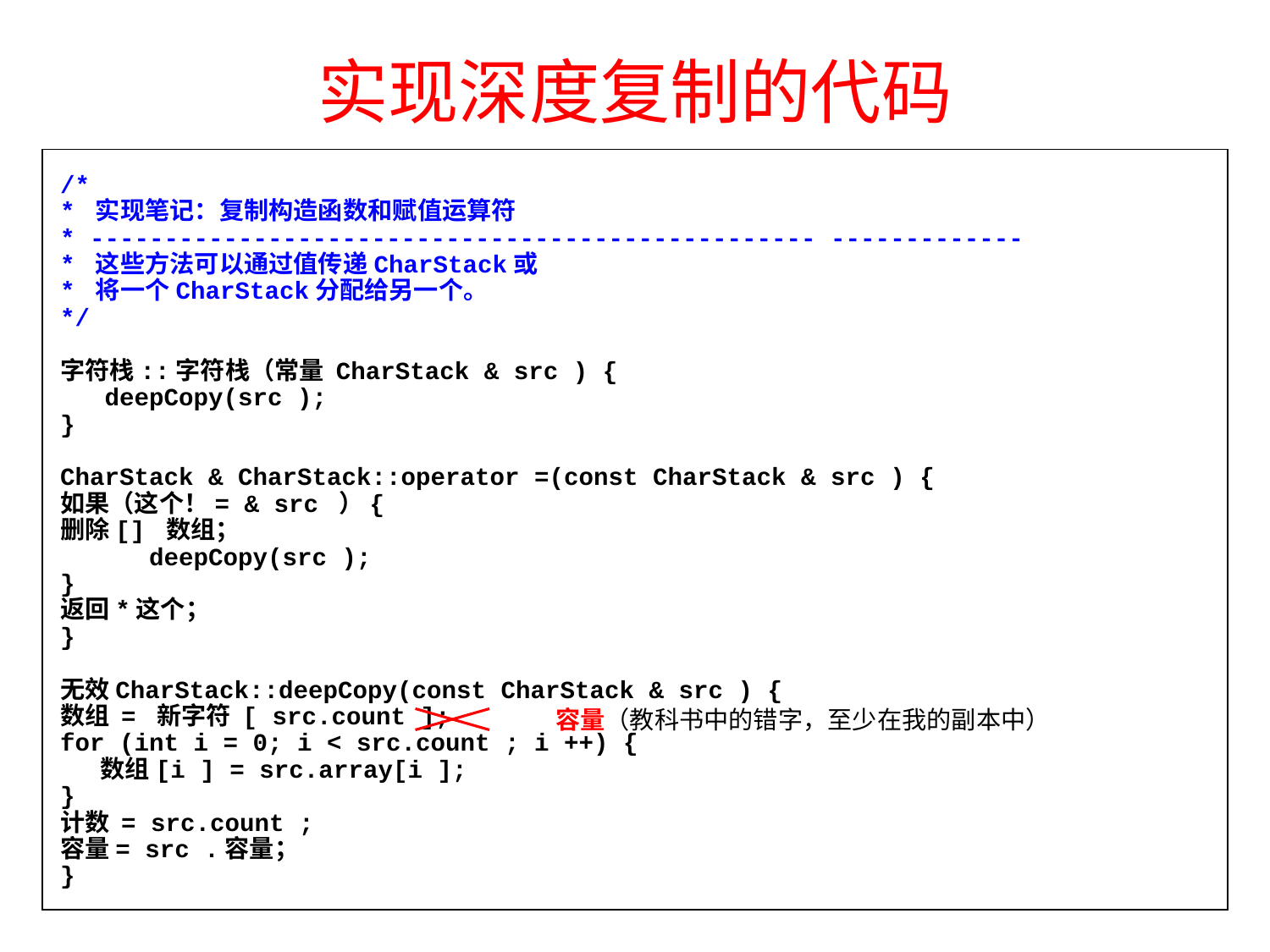

# 实现深度复制的代码

/*
* 实现笔记：复制构造函数和赋值运算符
* ------------------------------------------------- -------------
* 这些方法可以通过值传递CharStack或
* 将一个CharStack分配给另一个。
*/

字符栈::字符栈（常量 CharStack & src ) {
   deepCopy(src );
}

CharStack & CharStack::operator =(const CharStack & src ) {
如果（这个！= & src ）{
删除[] 数组；
      deepCopy(src );
}
返回*这个；
}

无效CharStack::deepCopy(const CharStack & src ) {
数组 = 新字符 [ src.count ];
for (int i = 0; i < src.count ; i ++) {
      数组[i ] = src.array[i ];
}
计数 = src.count ;
容量= src .容量；
}
容量（教科书中的错字，至少在我的副本中）